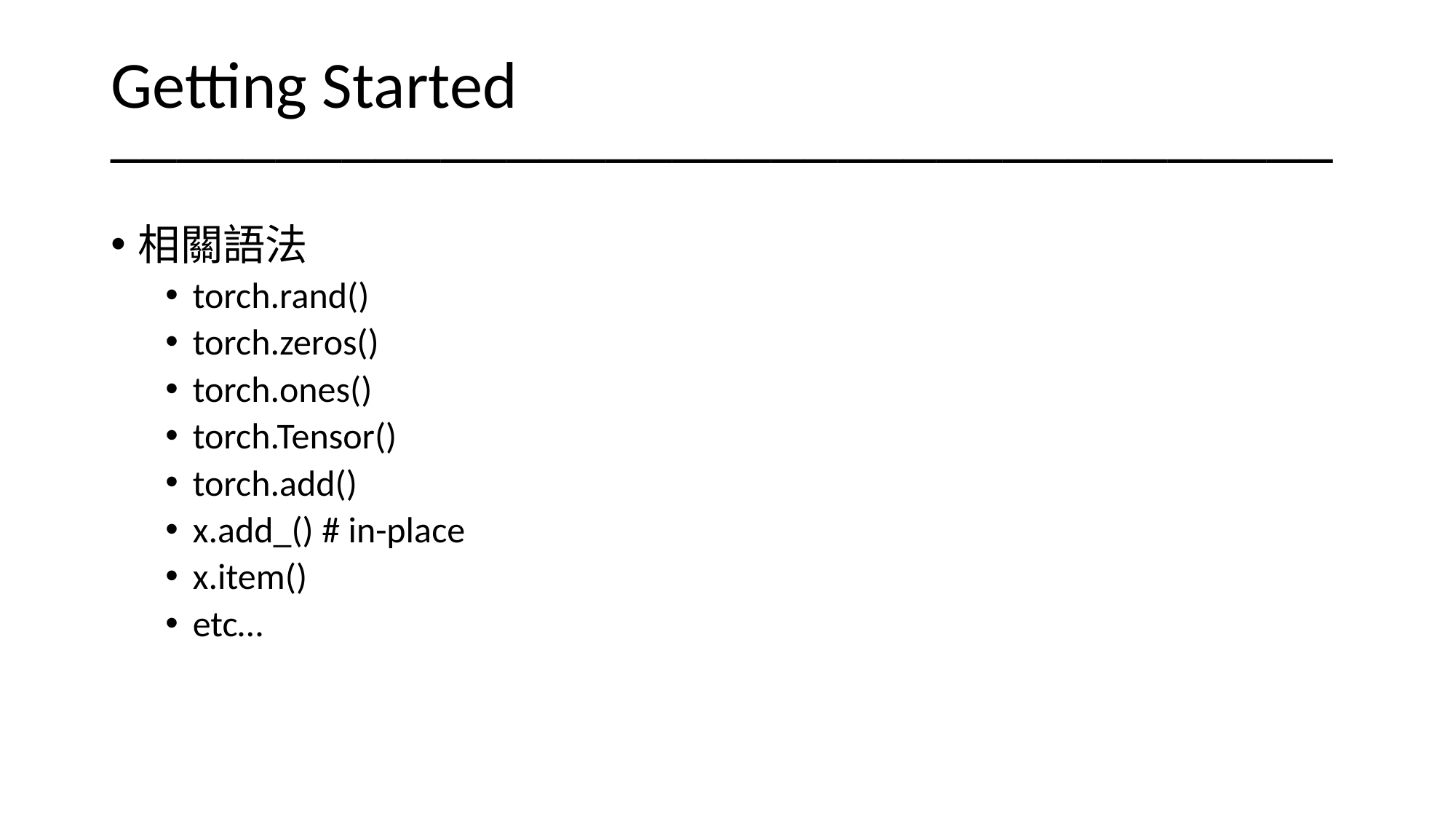

# Getting Started ─────────────────────────────────────
相關語法
torch.rand()
torch.zeros()
torch.ones()
torch.Tensor()
torch.add()
x.add_() # in-place
x.item()
etc…